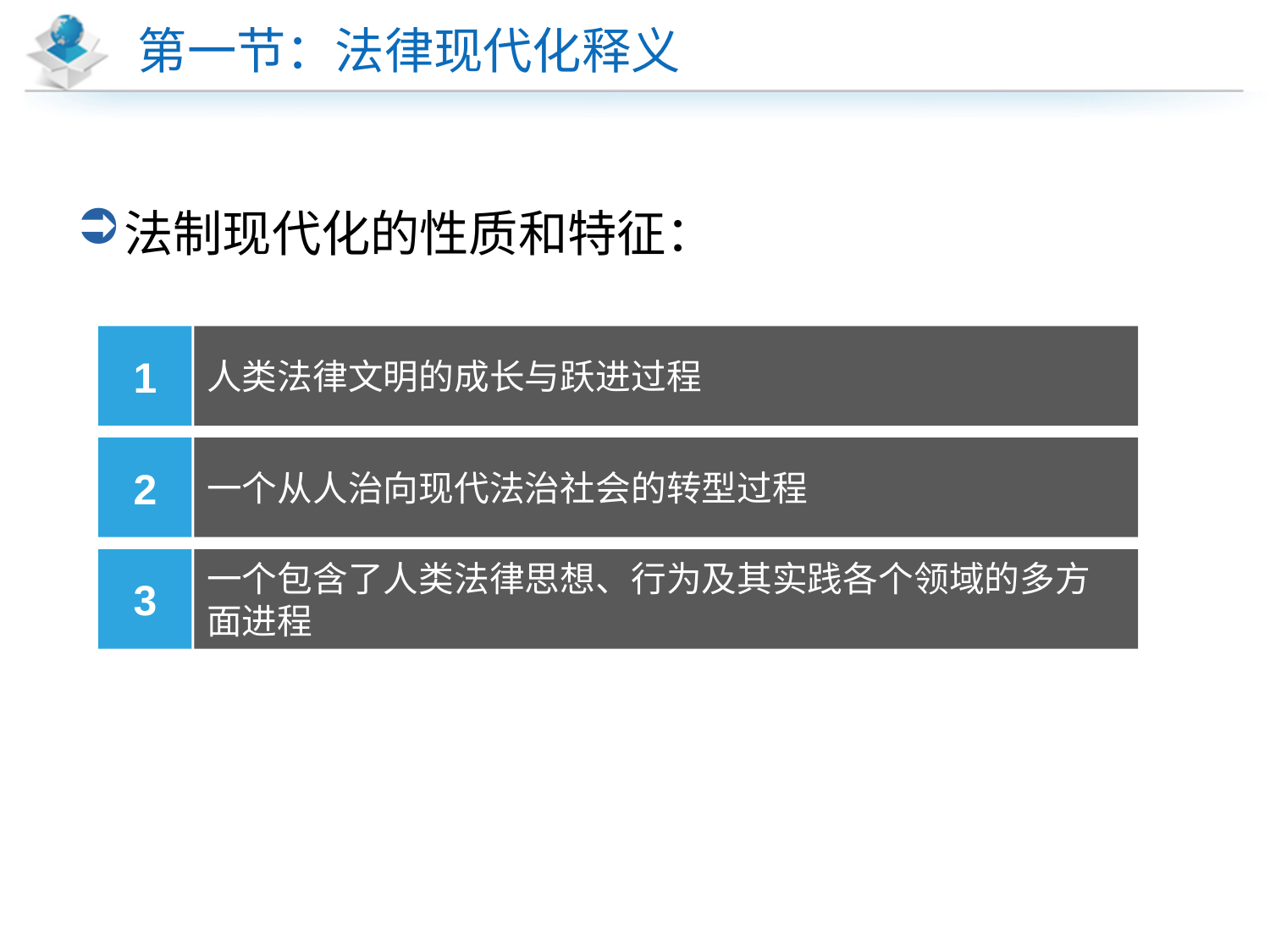

# 第一节：法律现代化释义
法制现代化的性质和特征：
1
人类法律文明的成长与跃进过程
2
一个从人治向现代法治社会的转型过程
3
一个包含了人类法律思想、行为及其实践各个领域的多方面进程